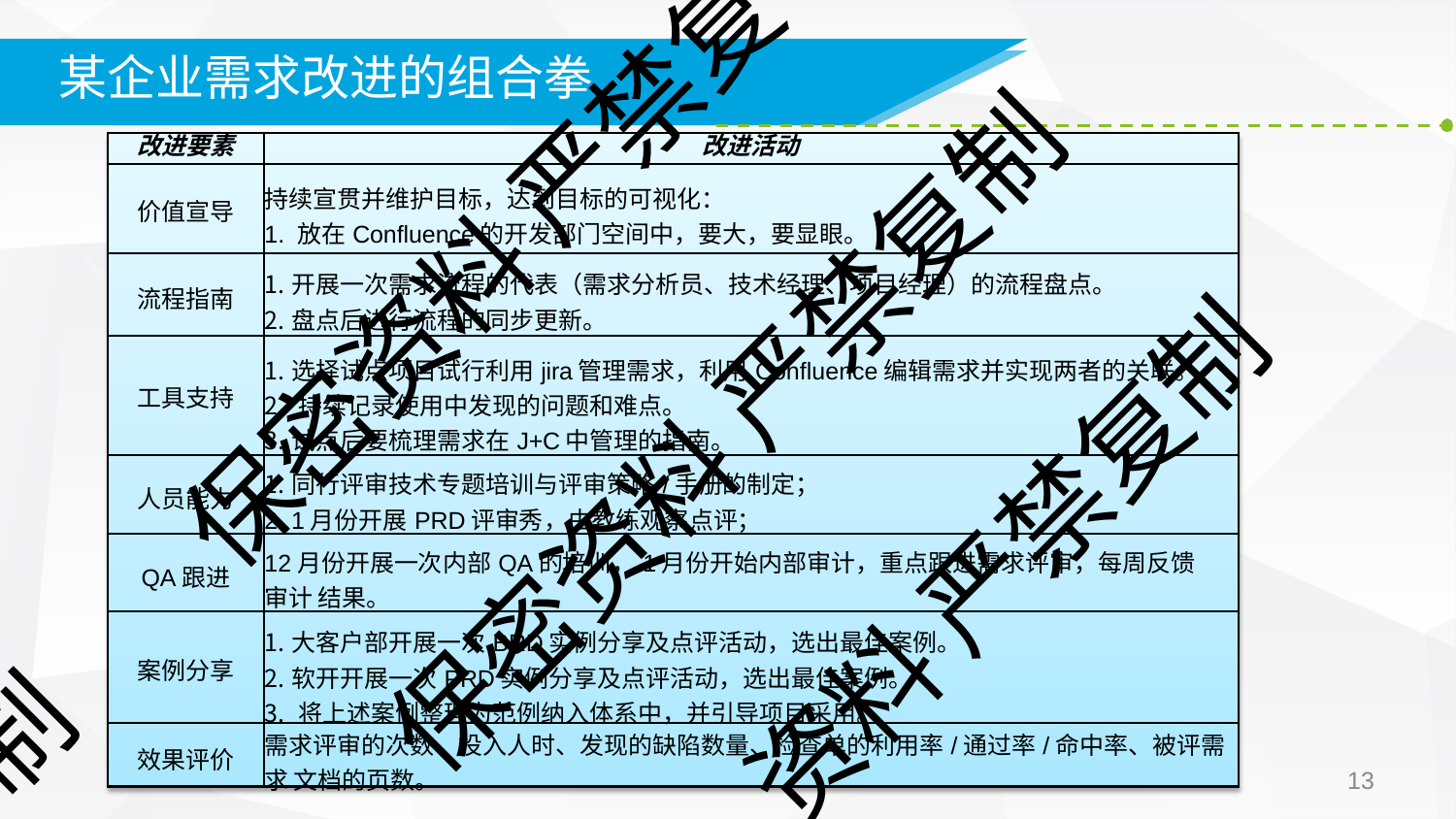

# 某企业需求改进的组合拳

| 改进要素 | 改进活动 |
| --- | --- |
| 价值宣导 | 持续宣贯并维护目标，达到目标的可视化： 1. 放在Confluence的开发部门空间中，要大，要显眼。 |
| 流程指南 | 开展一次需求流程的代表（需求分析员、技术经理、项目经理）的流程盘点。 盘点后进行流程的同步更新。 |
| 工具支持 | 选择试点项目试行利用jira管理需求，利用Confluence编辑需求并实现两者的关联。 持续记录使用中发现的问题和难点。 试点后要梳理需求在J+C中管理的指南。 |
| 人员能力 | 同行评审技术专题培训与评审策略/手册的制定； 1月份开展PRD评审秀，由教练观察点评； |
| QA跟进 | 12月份开展一次内部QA的培训，1月份开始内部审计，重点跟进需求评审，每周反馈审计 结果。 |
| 案例分享 | 大客户部开展一次BRD实例分享及点评活动，选出最佳案例。 软开开展一次PRD实例分享及点评活动，选出最佳案例。 将上述案例整理为范例纳入体系中，并引导项目采用。 |
| 效果评价 | 需求评审的次数、投入人时、发现的缺陷数量、检查单的利用率/通过率/命中率、被评需求 文档的页数。 |

保密资料 严禁复
保密资料 严禁复制
资料 严禁复制
制
13